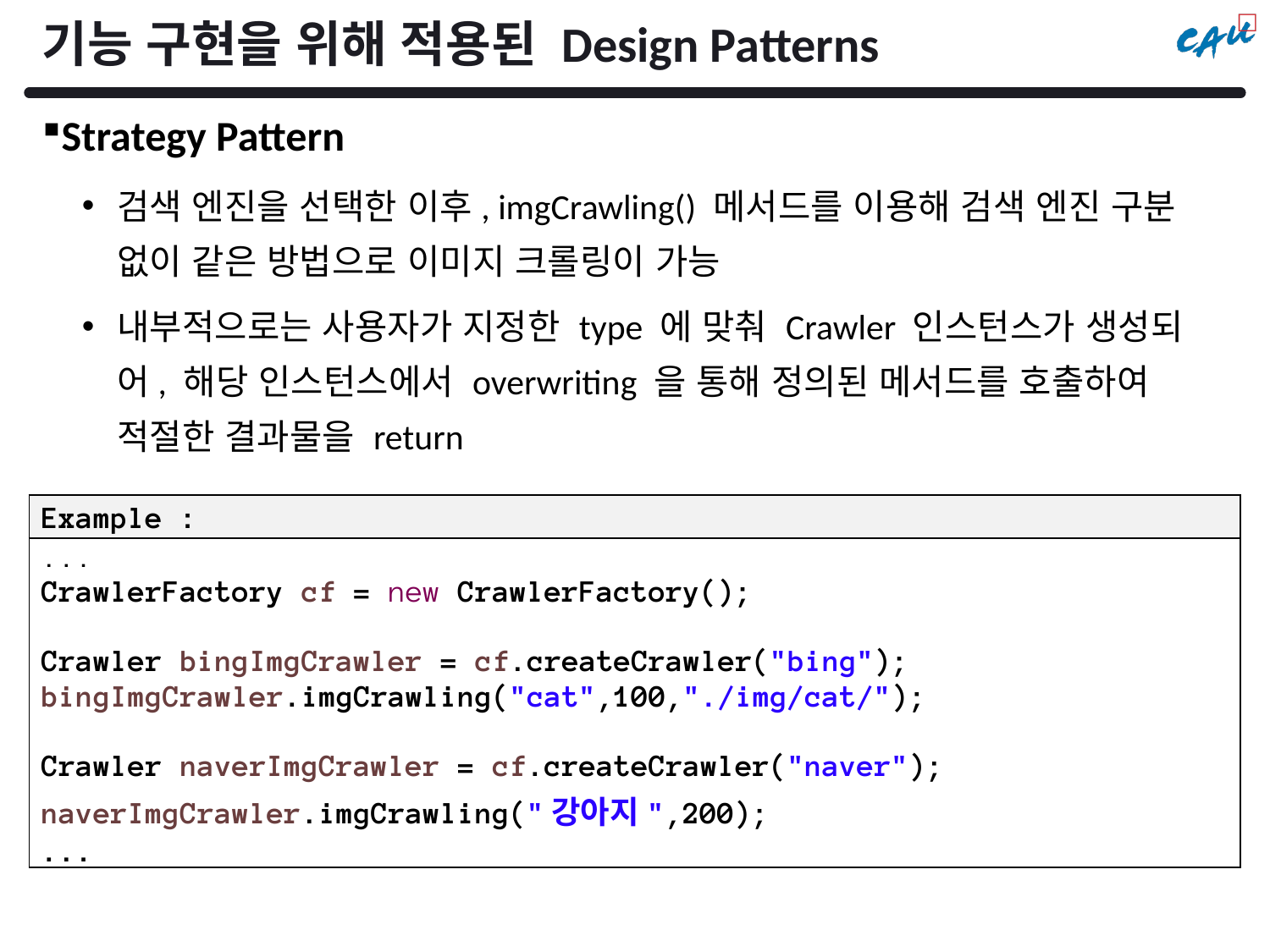

# 기능 구현을 위해 적용된 Design Patterns
Strategy Pattern
검색 엔진을 선택한 이후, imgCrawling() 메서드를 이용해 검색 엔진 구분 없이 같은 방법으로 이미지 크롤링이 가능
내부적으로는 사용자가 지정한 type 에 맞춰 Crawler 인스턴스가 생성되어, 해당 인스턴스에서 overwriting 을 통해 정의된 메서드를 호출하여 적절한 결과물을 return

| Example : |
| --- |
| ... CrawlerFactory cf = new CrawlerFactory();   Crawler bingImgCrawler = cf.createCrawler("bing"); bingImgCrawler.imgCrawling("cat",100,"./img/cat/");   Crawler naverImgCrawler = cf.createCrawler("naver"); naverImgCrawler.imgCrawling("강아지",200); ... |